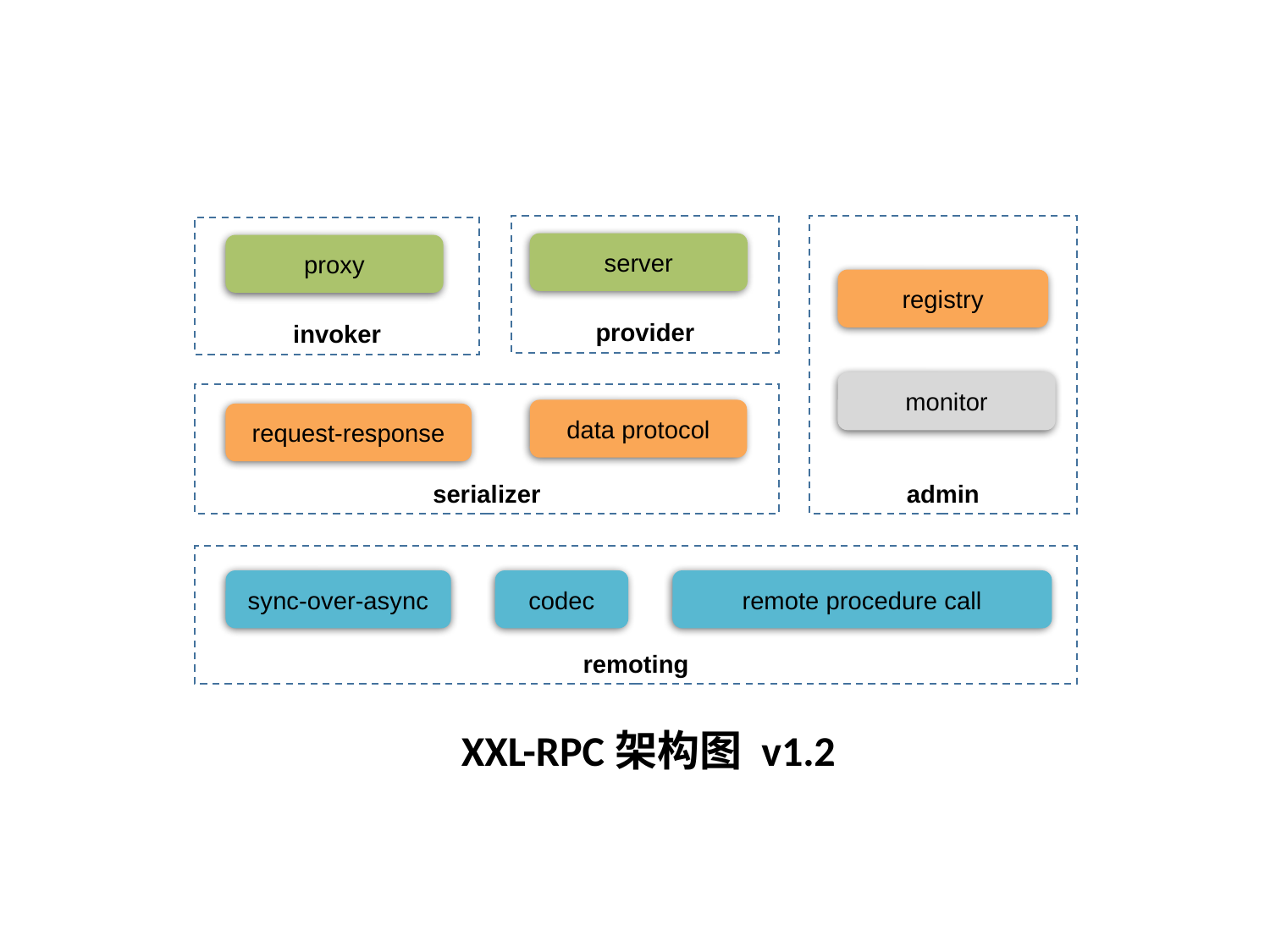

provider
admin
invoker
server
proxy
registry
monitor
serializer
data protocol
request-response
remoting
sync-over-async
codec
remote procedure call
XXL-RPC架构图 v1.2